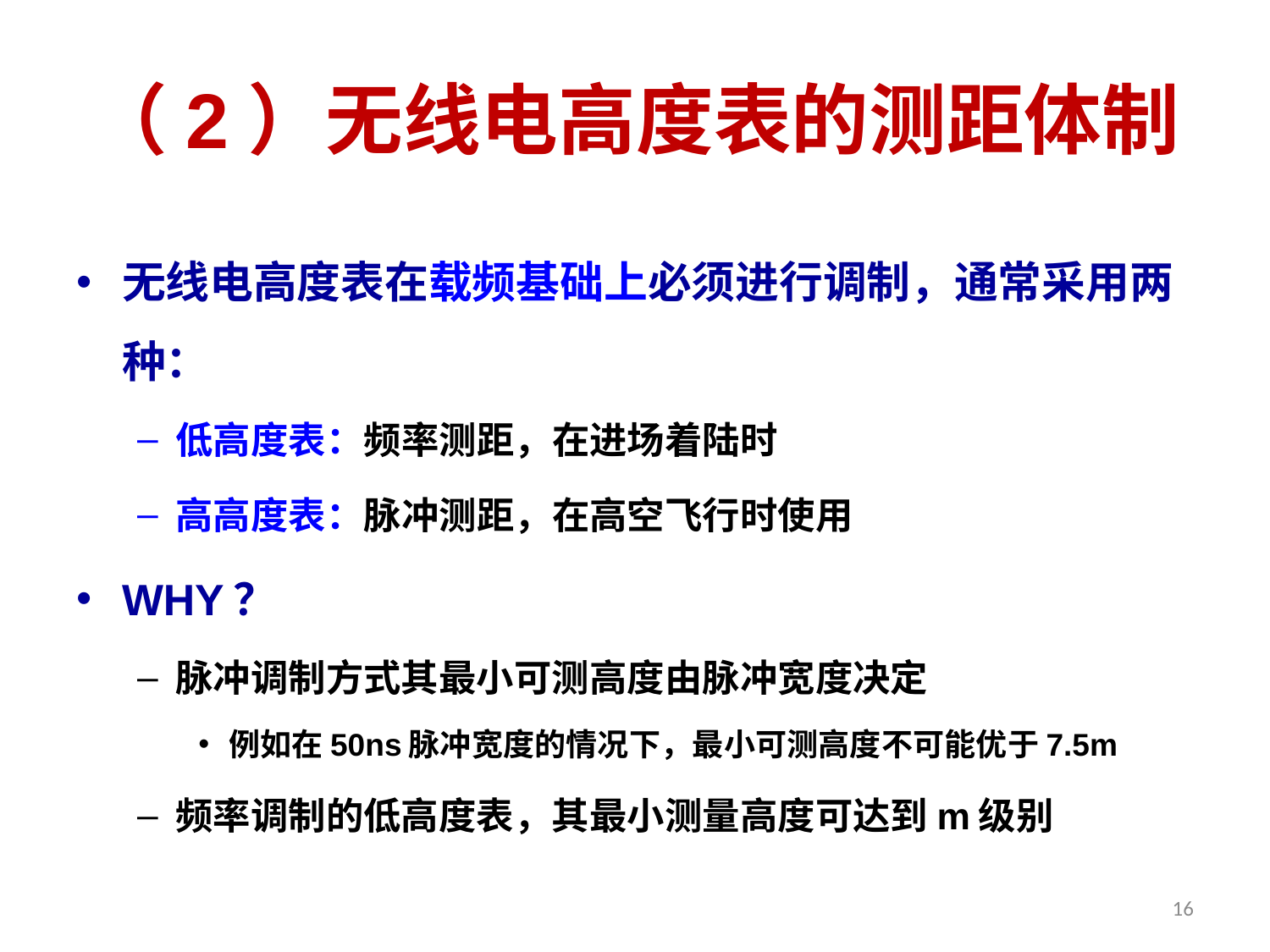

# （2）无线电高度表的测距体制
无线电高度表在载频基础上必须进行调制，通常采用两种：
低高度表：频率测距，在进场着陆时
高高度表：脉冲测距，在高空飞行时使用
WHY？
脉冲调制方式其最小可测高度由脉冲宽度决定
例如在50ns脉冲宽度的情况下，最小可测高度不可能优于7.5m
频率调制的低高度表，其最小测量高度可达到m级别
16